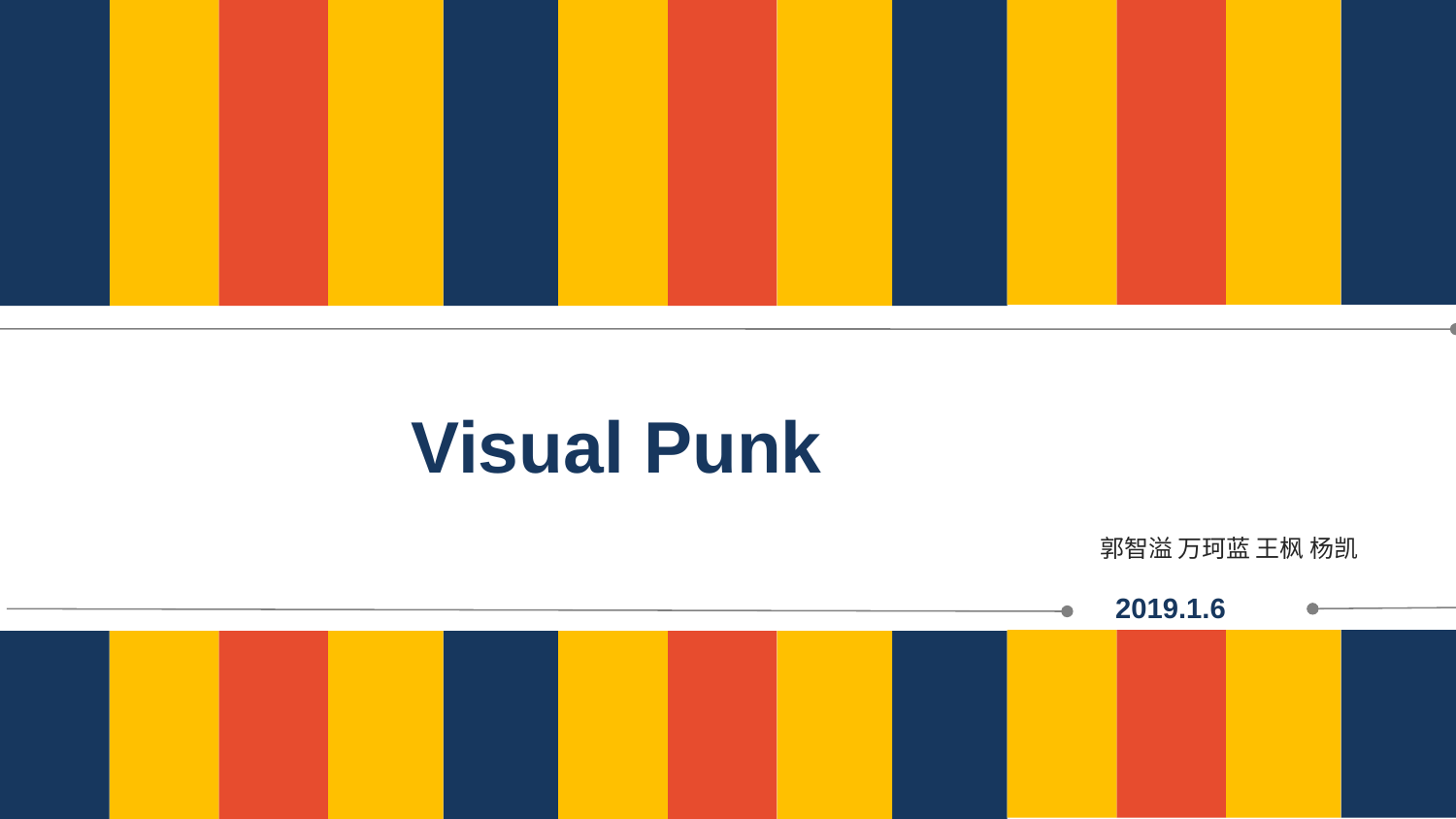

Visual Punk
郭智溢 万珂蓝 王枫 杨凯
2019.1.6